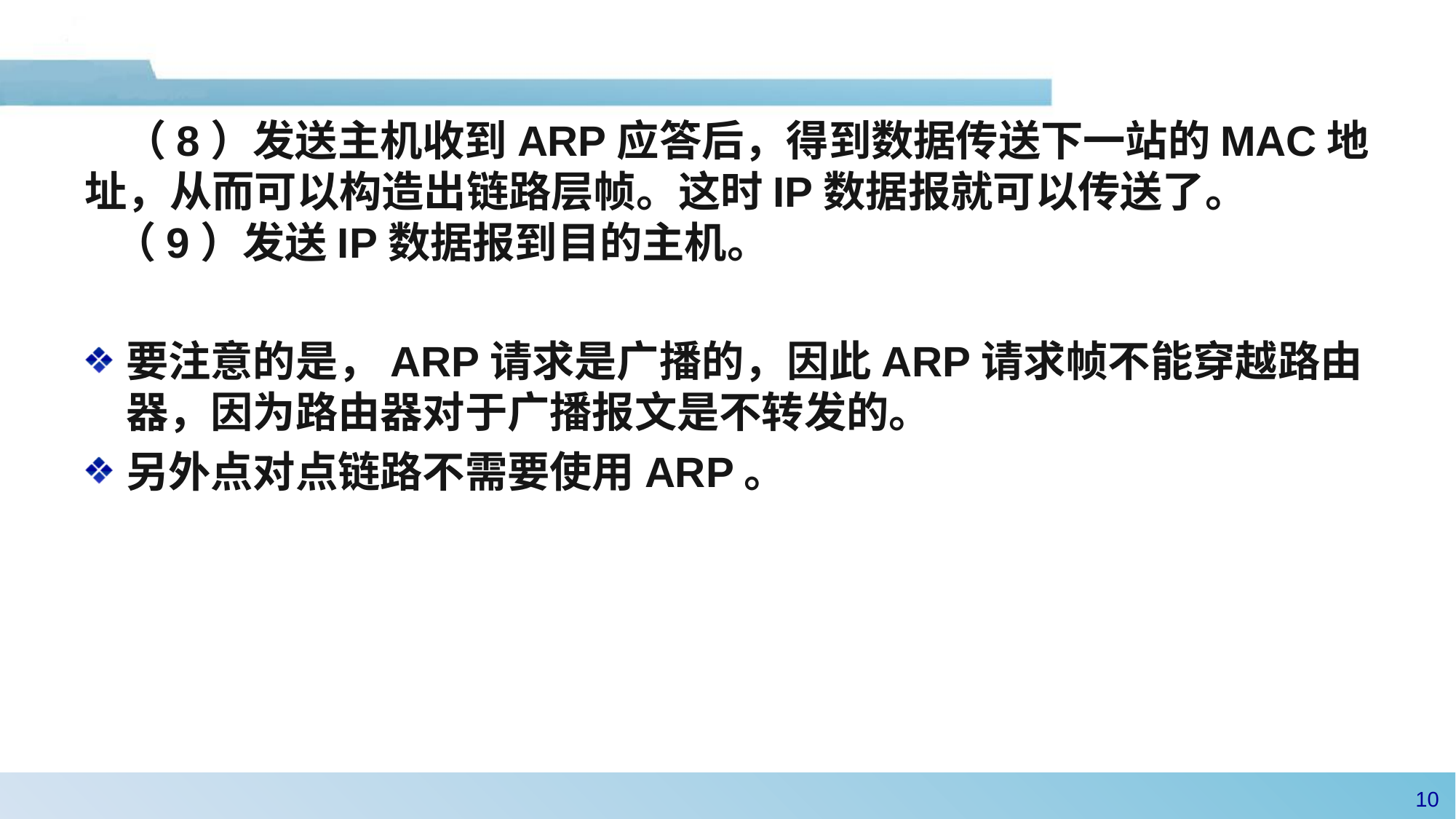

（8）发送主机收到ARP应答后，得到数据传送下一站的MAC地址，从而可以构造出链路层帧。这时IP数据报就可以传送了。
   （9）发送IP数据报到目的主机。

要注意的是，ARP请求是广播的，因此ARP请求帧不能穿越路由器，因为路由器对于广播报文是不转发的。
另外点对点链路不需要使用ARP。
10